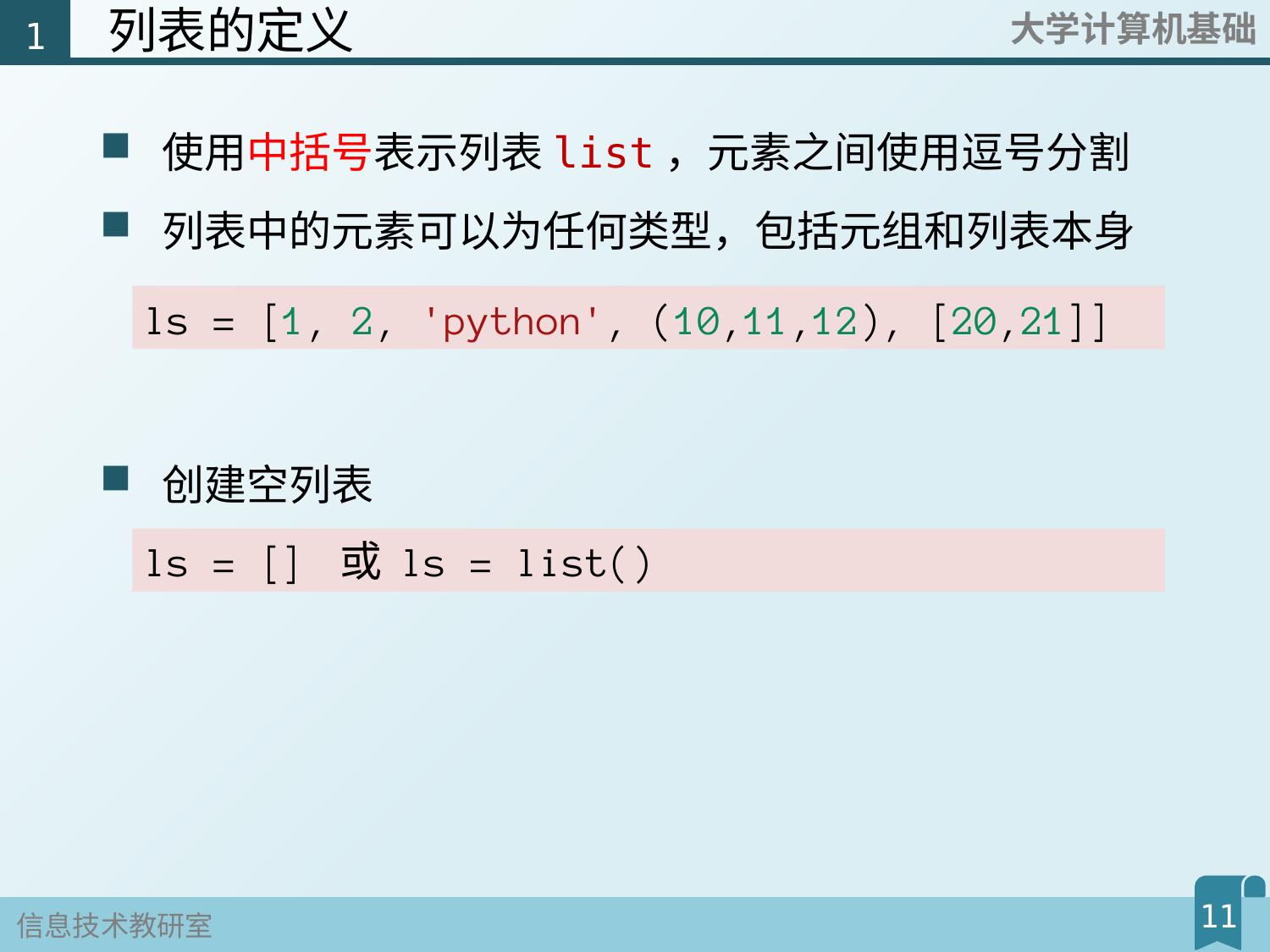

1
# 列表的定义
使用中括号表示列表list，元素之间使用逗号分割
列表中的元素可以为任何类型，包括元组和列表本身
ls = [1, 2, 'python', (10,11,12), [20,21]]
创建空列表
ls = [] 或 ls = list()
11